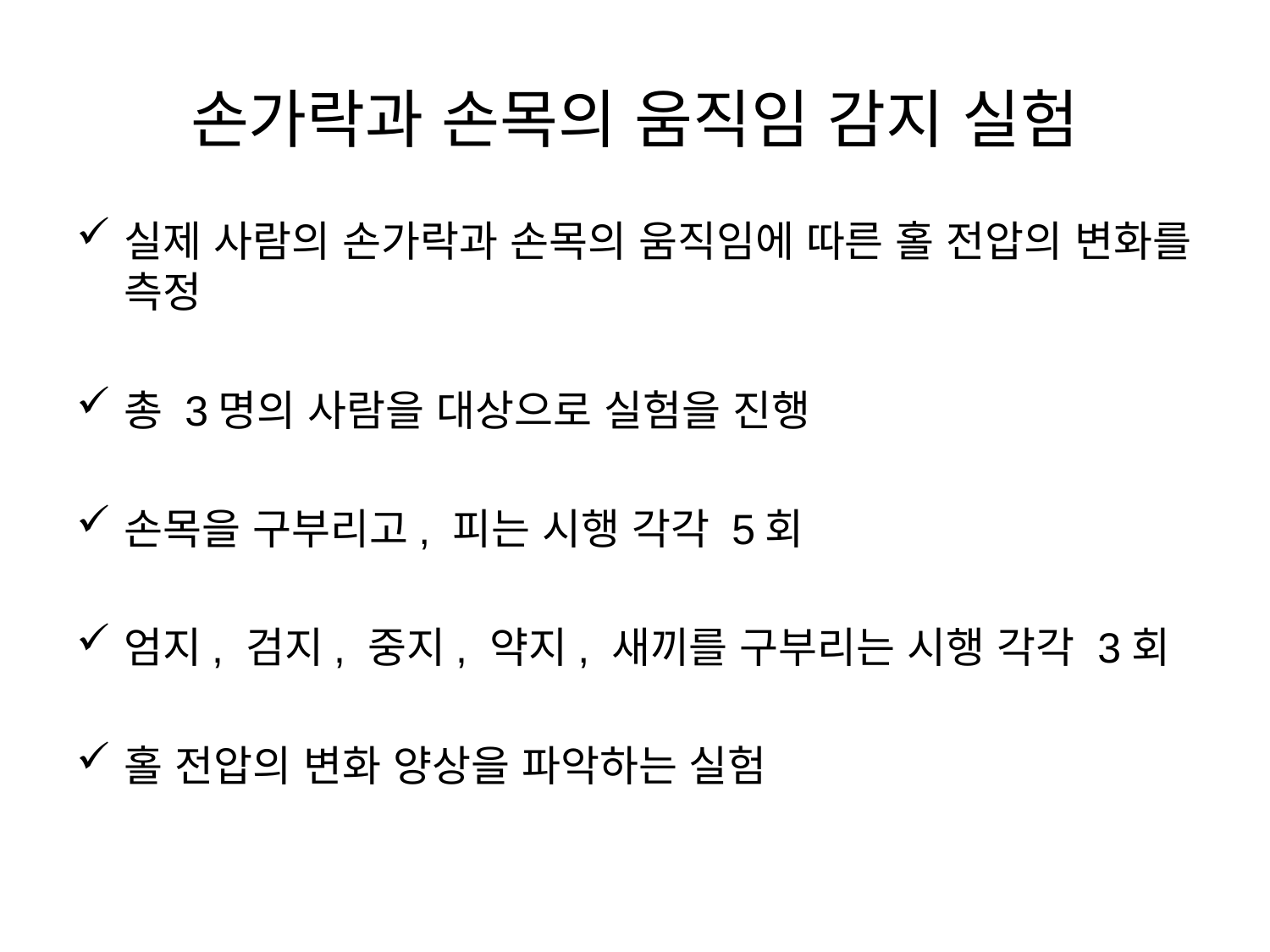

# 손가락과 손목의 움직임 감지 실험
실제 사람의 손가락과 손목의 움직임에 따른 홀 전압의 변화를 측정

총 3명의 사람을 대상으로 실험을 진행

손목을 구부리고, 피는 시행 각각 5회

엄지, 검지, 중지, 약지, 새끼를 구부리는 시행 각각 3회

홀 전압의 변화 양상을 파악하는 실험